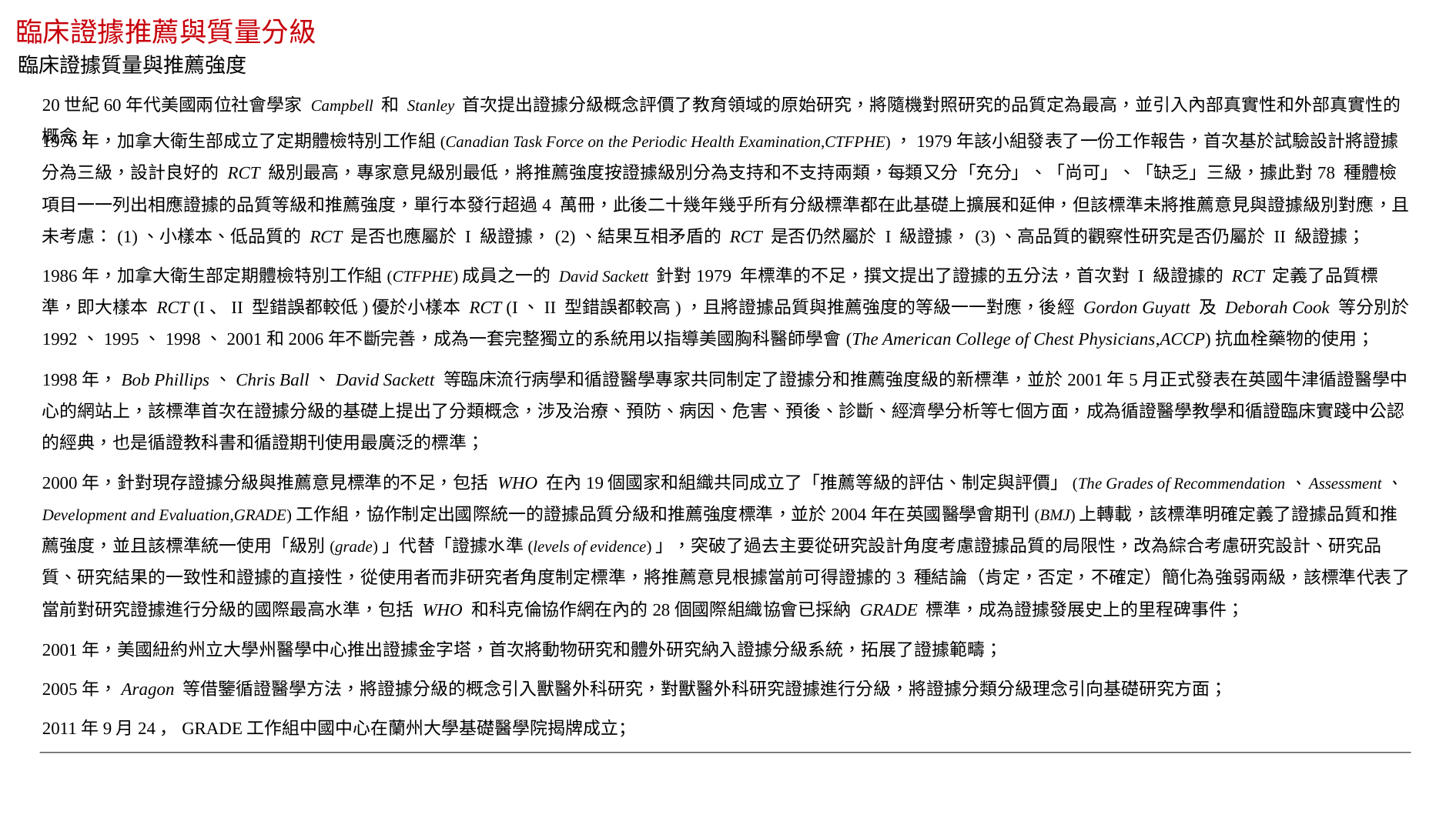

臨床證據推薦與質量分級
臨床證據質量與推薦強度
20世紀60年代美國兩位社會學家 Campbell 和 Stanley 首次提出證據分級概念評價了教育領域的原始研究，將隨機對照研究的品質定為最高，並引入內部真實性和外部真實性的概念；
1976年，加拿大衛生部成立了定期體檢特別工作組(Canadian Task Force on the Periodic Health Examination,CTFPHE)，1979年該小組發表了一份工作報告，首次基於試驗設計將證據分為三級，設計良好的 RCT 級別最高，專家意見級別最低，將推薦強度按證據級別分為支持和不支持兩類，每類又分「充分」、「尚可」、「缺乏」三級，據此對78 種體檢項目一一列出相應證據的品質等級和推薦強度，單行本發行超過4 萬冊，此後二十幾年幾乎所有分級標準都在此基礎上擴展和延伸，但該標準未將推薦意見與證據級別對應，且未考慮：(1)、小樣本、低品質的 RCT 是否也應屬於 I 級證據，(2)、結果互相矛盾的 RCT 是否仍然屬於 I 級證據，(3)、高品質的觀察性研究是否仍屬於 II 級證據；
1986年，加拿大衛生部定期體檢特別工作組(CTFPHE)成員之一的 David Sackett 針對1979 年標準的不足，撰文提出了證據的五分法，首次對 I 級證據的 RCT 定義了品質標準，即大樣本 RCT (I、II 型錯誤都較低)優於小樣本 RCT (I、II 型錯誤都較高)，且將證據品質與推薦強度的等級一一對應，後經 Gordon Guyatt 及 Deborah Cook 等分別於1992、1995、1998、2001和2006年不斷完善，成為一套完整獨立的系統用以指導美國胸科醫師學會(The American College of Chest Physicians,ACCP)抗血栓藥物的使用；
1998年，Bob Phillips、Chris Ball、David Sackett 等臨床流行病學和循證醫學專家共同制定了證據分和推薦強度級的新標準，並於2001年5月正式發表在英國牛津循證醫學中心的網站上，該標準首次在證據分級的基礎上提出了分類概念，涉及治療、預防、病因、危害、預後、診斷、經濟學分析等七個方面，成為循證醫學教學和循證臨床實踐中公認的經典，也是循證教科書和循證期刊使用最廣泛的標準；
2000年，針對現存證據分級與推薦意見標準的不足，包括 WHO 在內19個國家和組織共同成立了「推薦等級的評估、制定與評價」(The Grades of Recommendation、Assessment、Development and Evaluation,GRADE)工作組，協作制定出國際統一的證據品質分級和推薦強度標準，並於2004年在英國醫學會期刊(BMJ)上轉載，該標準明確定義了證據品質和推薦強度，並且該標準統一使用「級別(grade)」代替「證據水準(levels of evidence)」，突破了過去主要從研究設計角度考慮證據品質的局限性，改為綜合考慮研究設計、研究品質、研究結果的一致性和證據的直接性，從使用者而非研究者角度制定標準，將推薦意見根據當前可得證據的3 種結論（肯定，否定，不確定）簡化為強弱兩級，該標準代表了當前對研究證據進行分級的國際最高水準，包括 WHO 和科克倫協作網在內的28個國際組織協會已採納 GRADE 標準，成為證據發展史上的里程碑事件；
2001年，美國紐約州立大學州醫學中心推出證據金字塔，首次將動物研究和體外研究納入證據分級系統，拓展了證據範疇；
2005年，Aragon 等借鑒循證醫學方法，將證據分級的概念引入獸醫外科研究，對獸醫外科研究證據進行分級，將證據分類分級理念引向基礎研究方面；
2011年9月24，GRADE工作組中國中心在蘭州大學基礎醫學院揭牌成立；